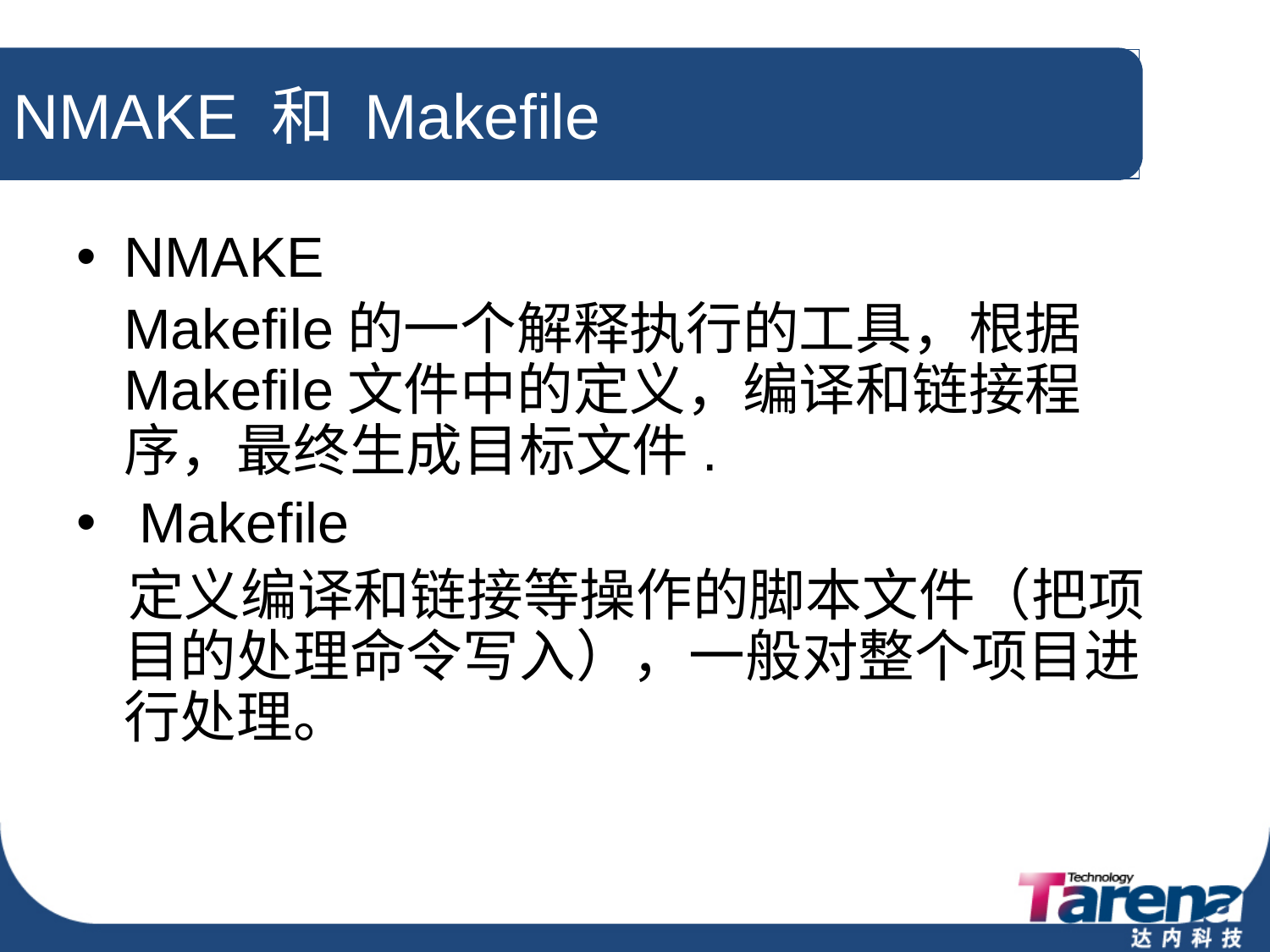

# NMAKE 和 Makefile
NMAKE
	Makefile的一个解释执行的工具，根据   Makefile文件中的定义，编译和链接程	序，最终生成目标文件.
 Makefile
   定义编译和链接等操作的脚本文件（把项目的处理命令写入），一般对整个项目进行处理。